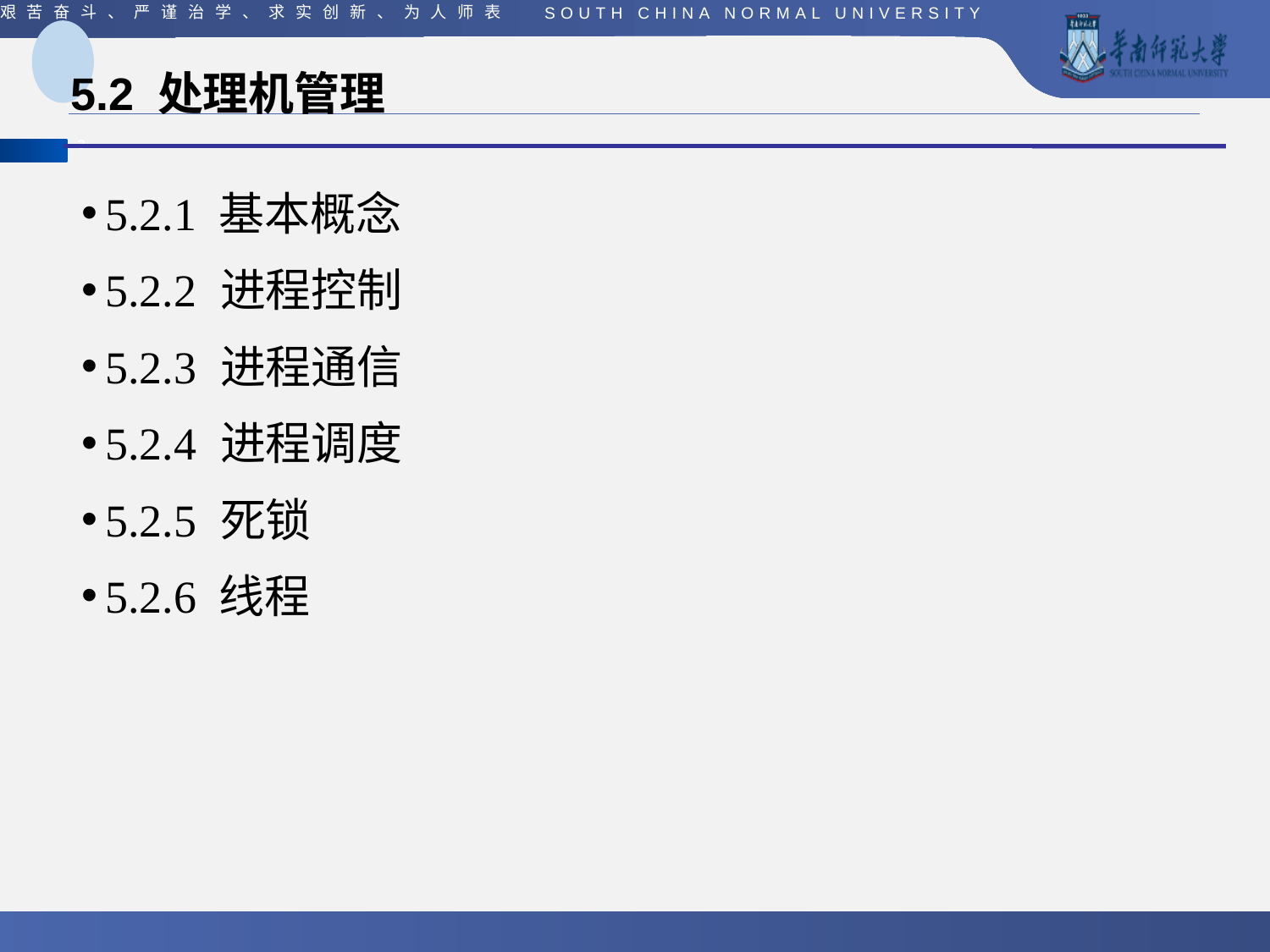

# 5.2 处理机管理
5.2.1 基本概念
5.2.2 进程控制
5.2.3 进程通信
5.2.4 进程调度
5.2.5 死锁
5.2.6 线程

3